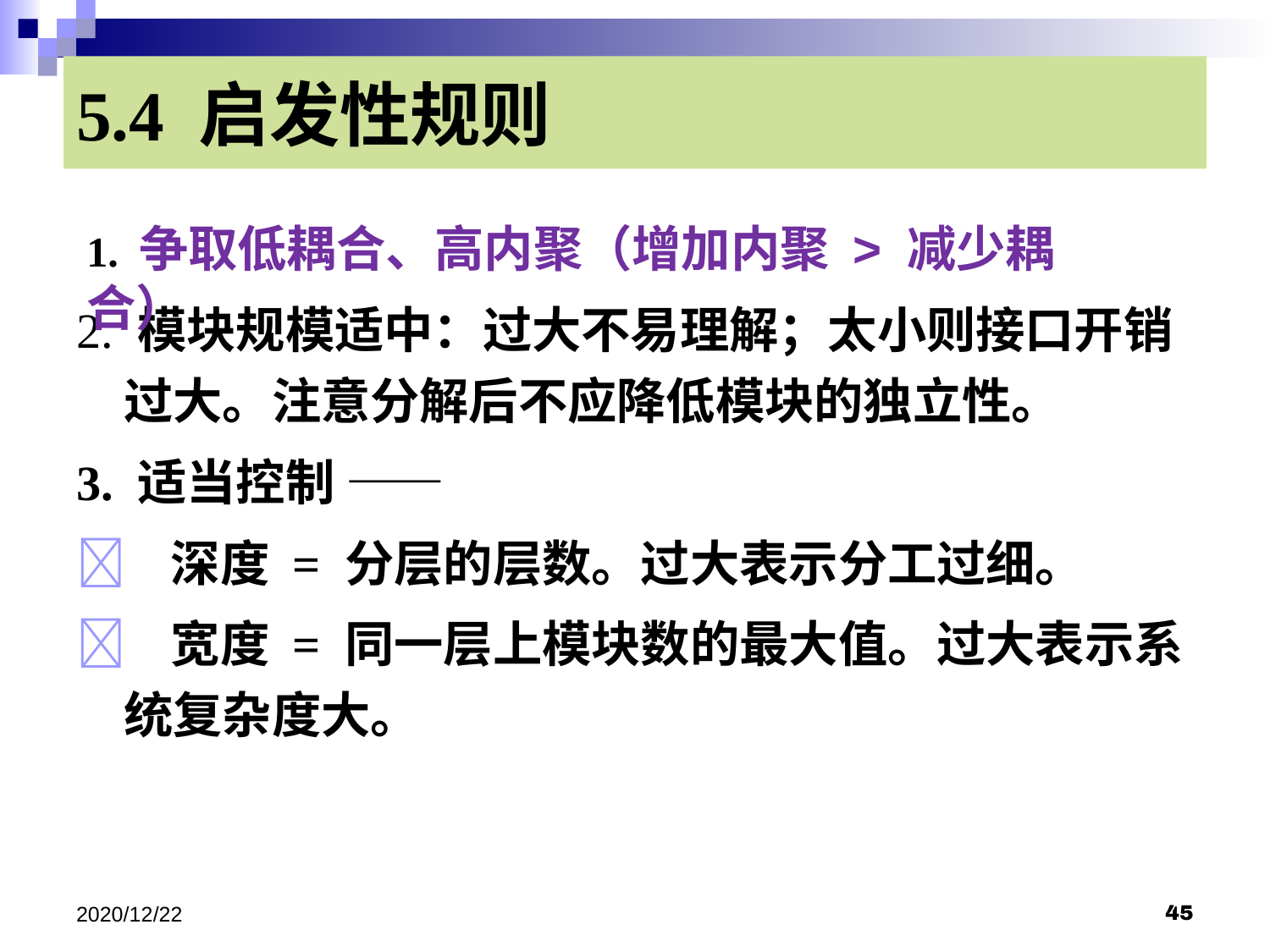

# 5.4 启发性规则
1. 争取低耦合、高内聚（增加内聚 > 减少耦合）
2. 模块规模适中：过大不易理解；太小则接口开销过大。注意分解后不应降低模块的独立性。
3. 适当控制 ——
♠   深度 = 分层的层数。过大表示分工过细。
♠   宽度 = 同一层上模块数的最大值。过大表示系统复杂度大。
2020/12/22
45